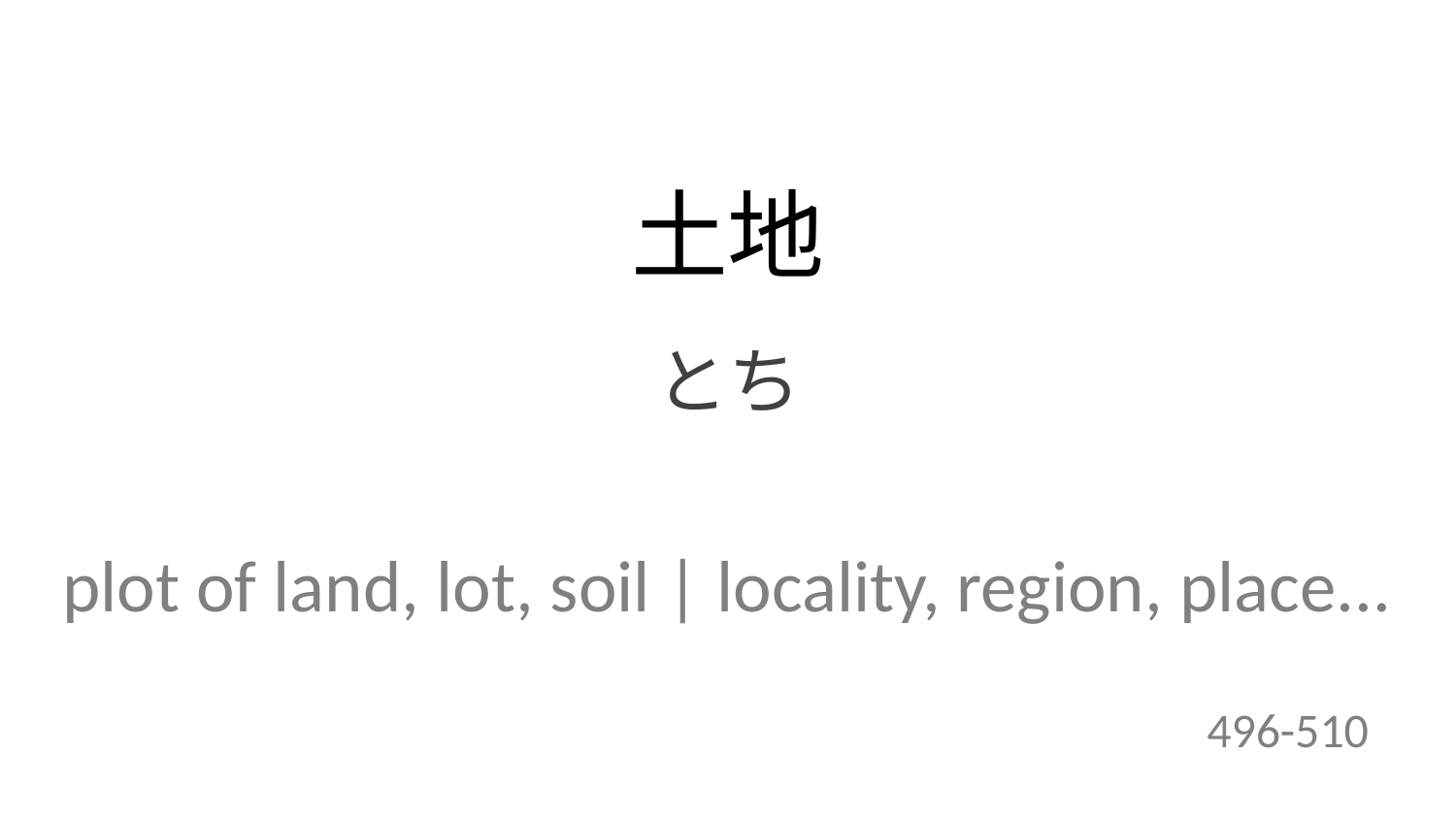

土地

とち
plot of land, lot, soil | locality, region, place...
496-510